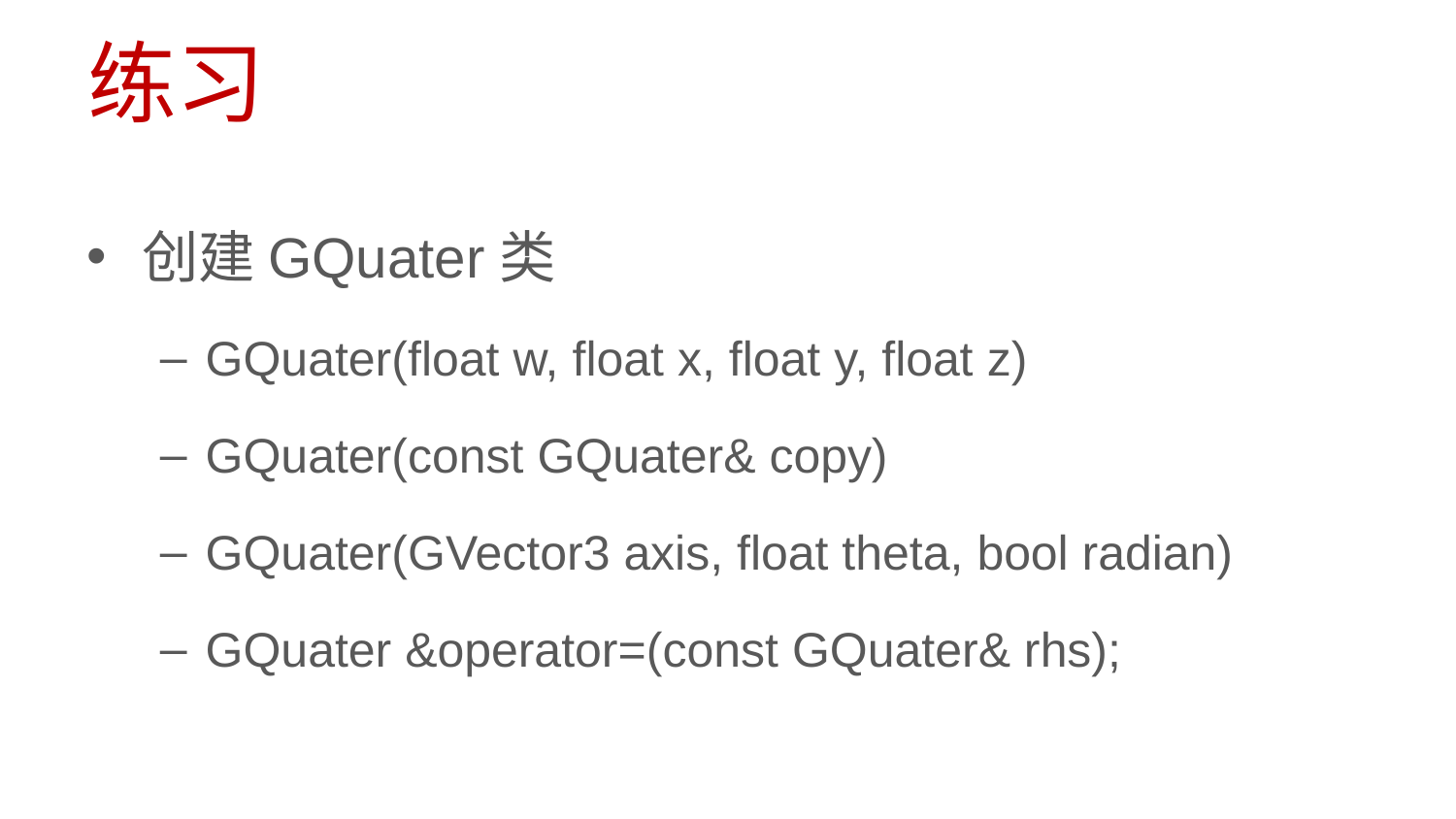

# 练习
创建GQuater类
GQuater(float w, float x, float y, float z)
GQuater(const GQuater& copy)
GQuater(GVector3 axis, float theta, bool radian)
GQuater &operator=(const GQuater& rhs);